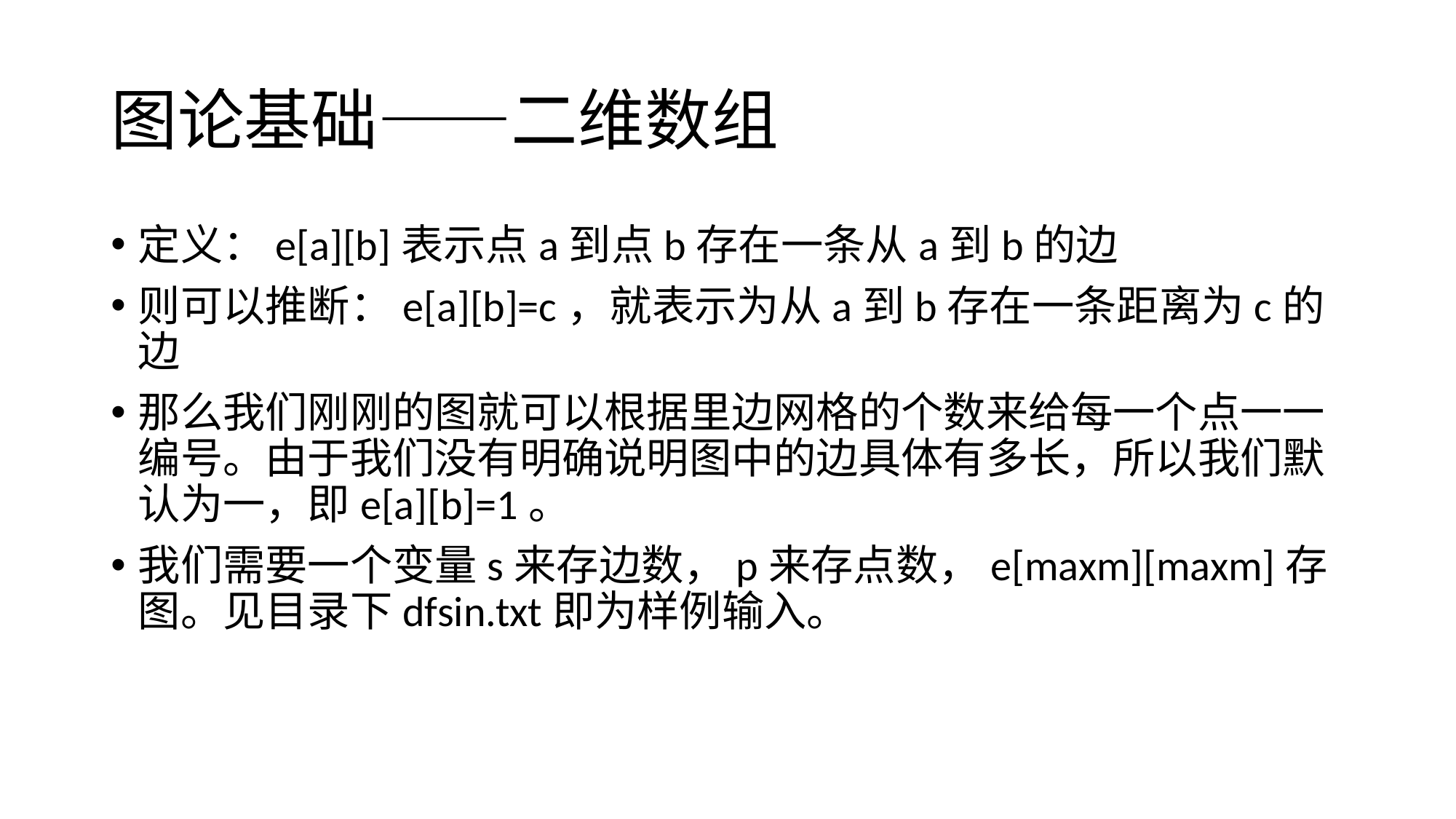

# 图论基础——二维数组
定义：e[a][b]表示点a到点b存在一条从a到b的边
则可以推断：e[a][b]=c，就表示为从a到b存在一条距离为c的边
那么我们刚刚的图就可以根据里边网格的个数来给每一个点一一编号。由于我们没有明确说明图中的边具体有多长，所以我们默认为一，即e[a][b]=1。
我们需要一个变量s来存边数，p来存点数，e[maxm][maxm]存图。见目录下dfsin.txt即为样例输入。